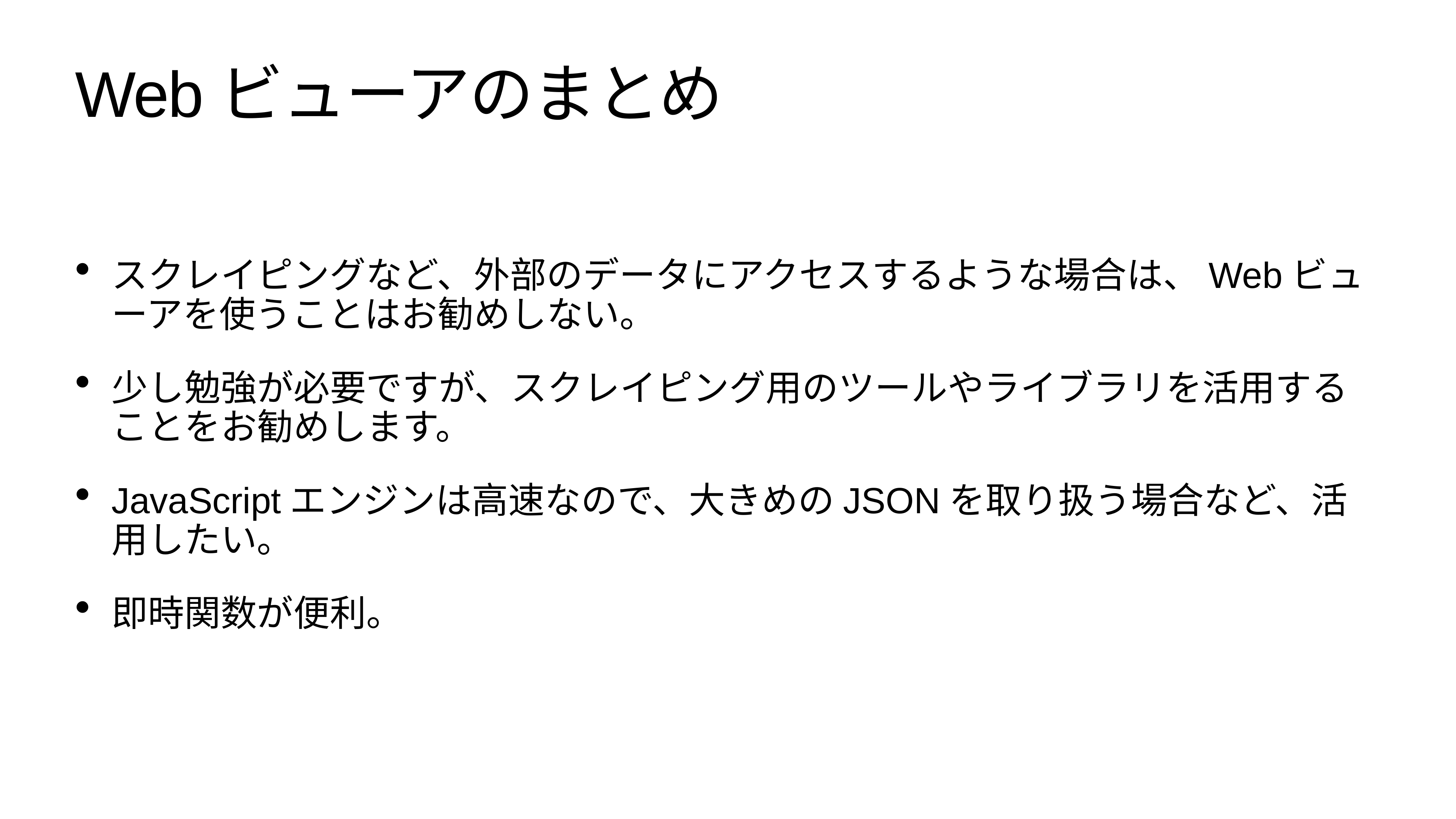

# Webビューアのまとめ
スクレイピングなど、外部のデータにアクセスするような場合は、Webビューアを使うことはお勧めしない。
少し勉強が必要ですが、スクレイピング用のツールやライブラリを活用することをお勧めします。
JavaScriptエンジンは高速なので、大きめのJSONを取り扱う場合など、活用したい。
即時関数が便利。